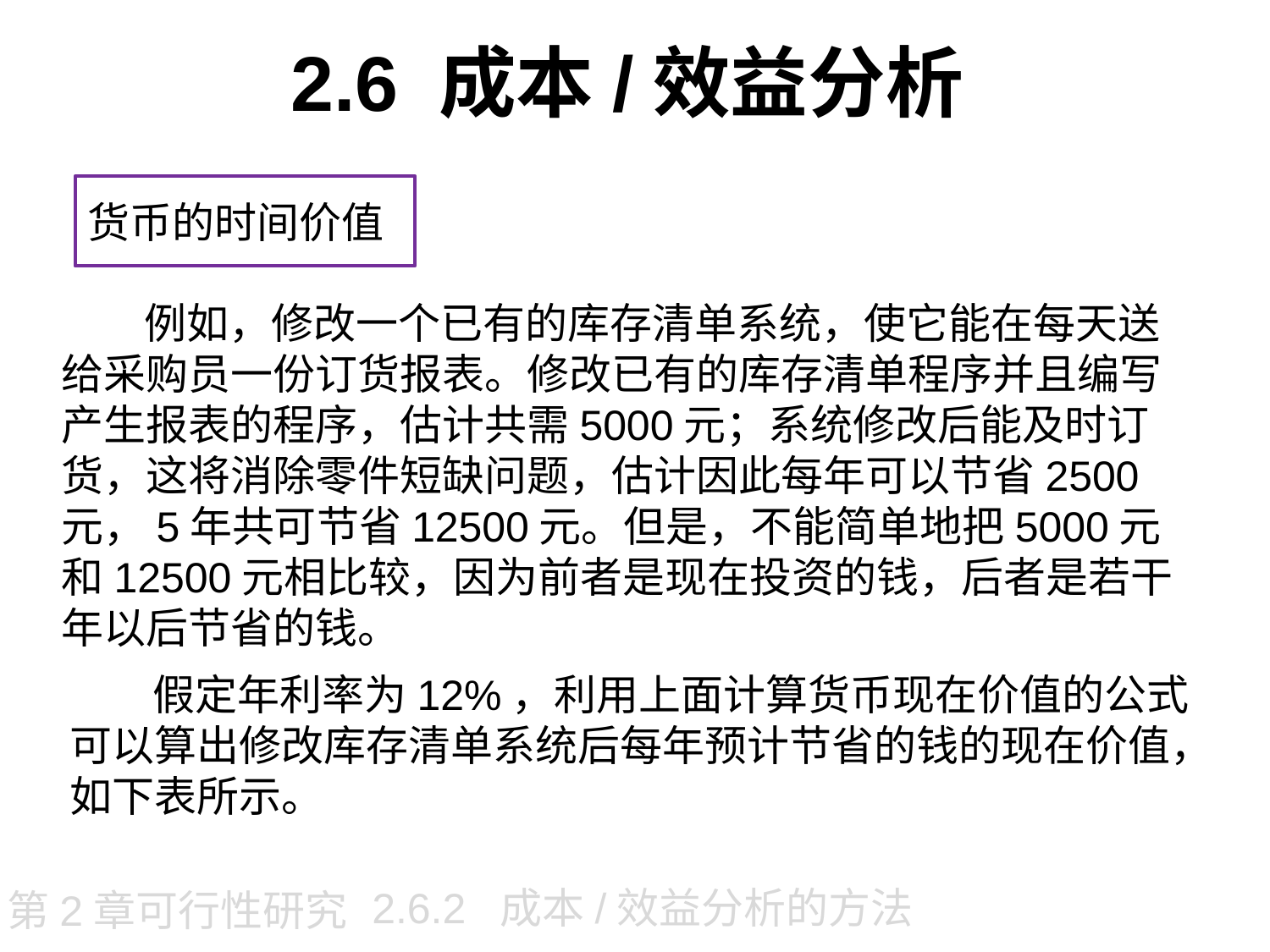

# 2.6 成本/效益分析
货币的时间价值
 例如，修改一个已有的库存清单系统，使它能在每天送给采购员一份订货报表。修改已有的库存清单程序并且编写产生报表的程序，估计共需5000元；系统修改后能及时订货，这将消除零件短缺问题，估计因此每年可以节省2500元，5年共可节省12500元。但是，不能简单地把5000元和12500元相比较，因为前者是现在投资的钱，后者是若干年以后节省的钱。
 假定年利率为12%，利用上面计算货币现在价值的公式可以算出修改库存清单系统后每年预计节省的钱的现在价值，如下表所示。
2.6.2  成本/效益分析的方法
第2章可行性研究